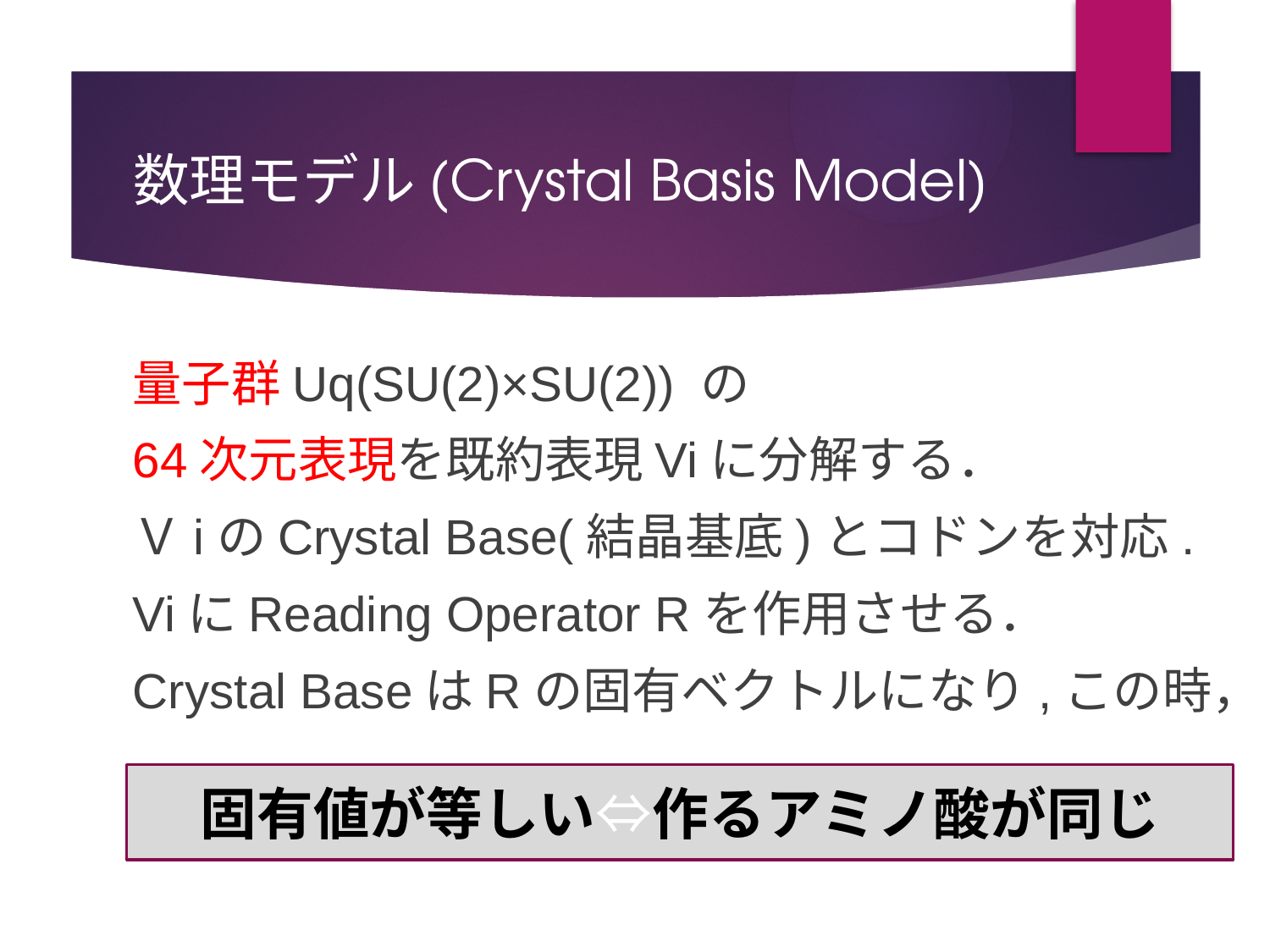

# 数理モデル(Crystal Basis Model)
量子群Uq(SU(2)×SU(2)) の
64次元表現を既約表現Viに分解する．
ＶiのCrystal Base(結晶基底)とコドンを対応.
ViにReading Operator Rを作用させる．
Crystal BaseはRの固有ベクトルになり,この時，
固有値が等しい⇔作るアミノ酸が同じ